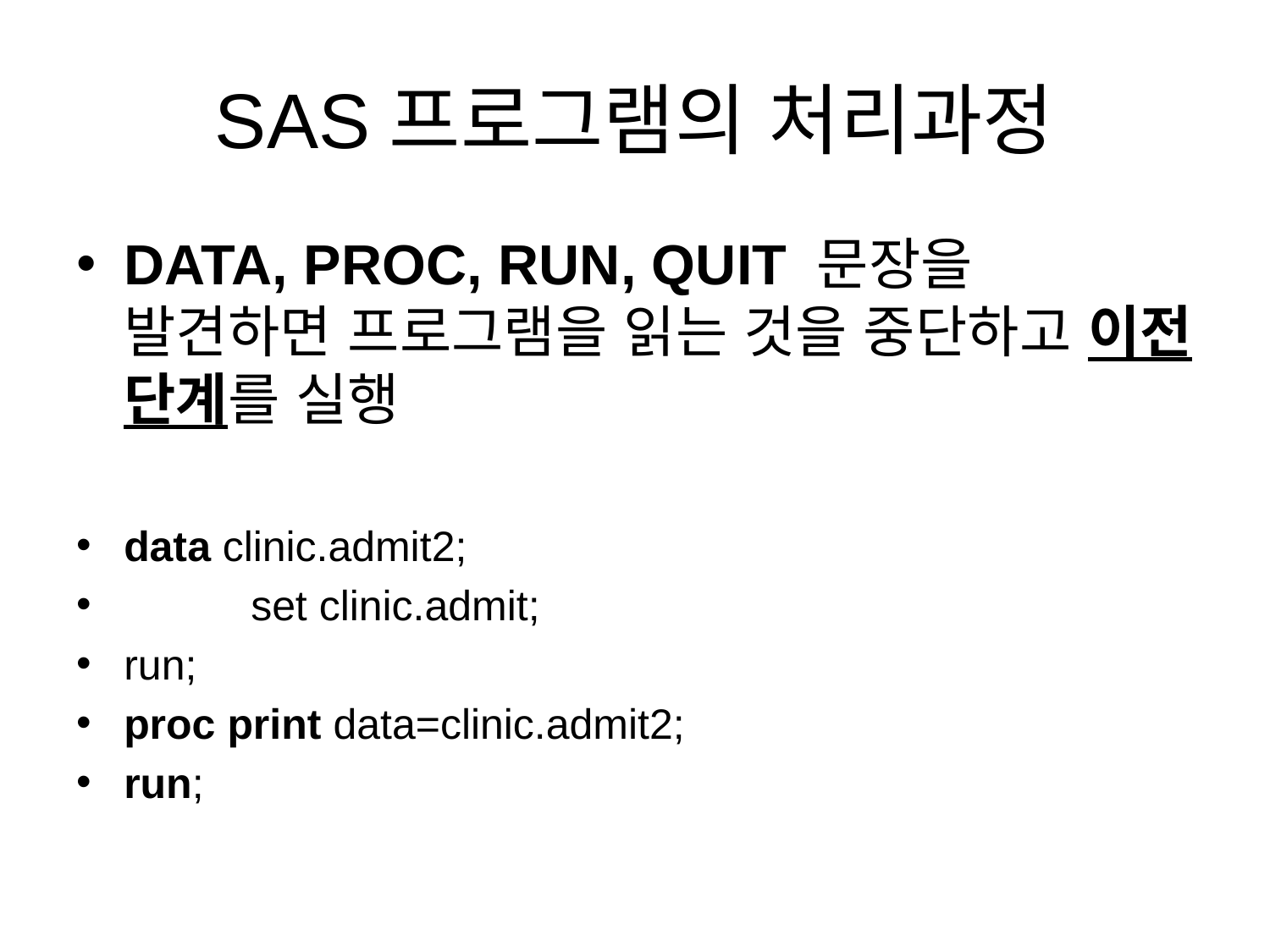

# SAS프로그램의 처리과정
DATA, PROC, RUN, QUIT 문장을 발견하면 프로그램을 읽는 것을 중단하고 이전 단계를 실행

data clinic.admit2;
	set clinic.admit;
run;
proc print data=clinic.admit2;
run;